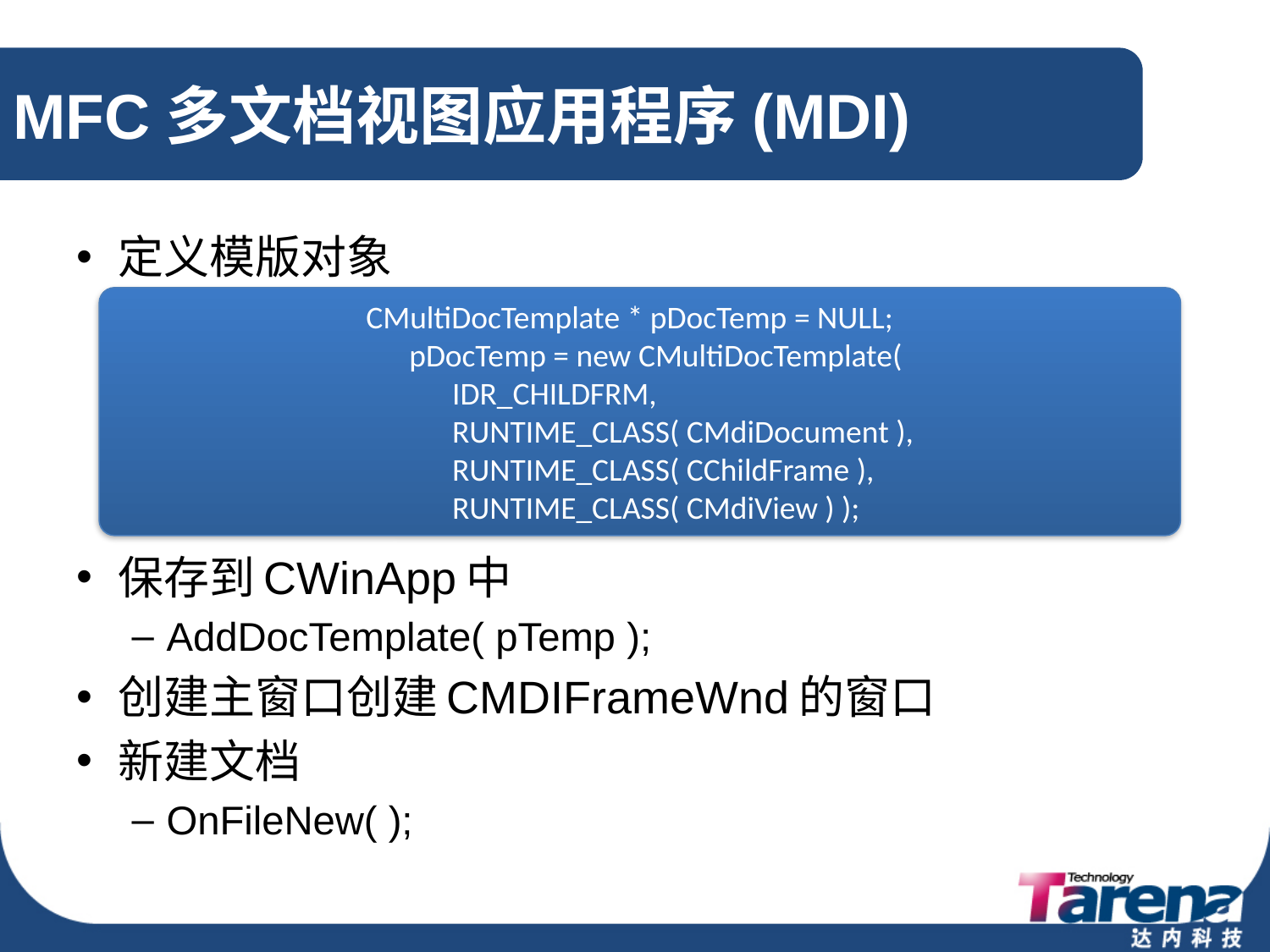

# MFC多文档视图应用程序(MDI)
定义模版对象

保存到CWinApp中
AddDocTemplate( pTemp );
创建主窗口创建CMDIFrameWnd的窗口
新建文档
OnFileNew( );
CMultiDocTemplate * pDocTemp = NULL;
      pDocTemp = new CMultiDocTemplate(
            IDR_CHILDFRM,
            RUNTIME_CLASS( CMdiDocument ),
            RUNTIME_CLASS( CChildFrame ),
            RUNTIME_CLASS( CMdiView ) );